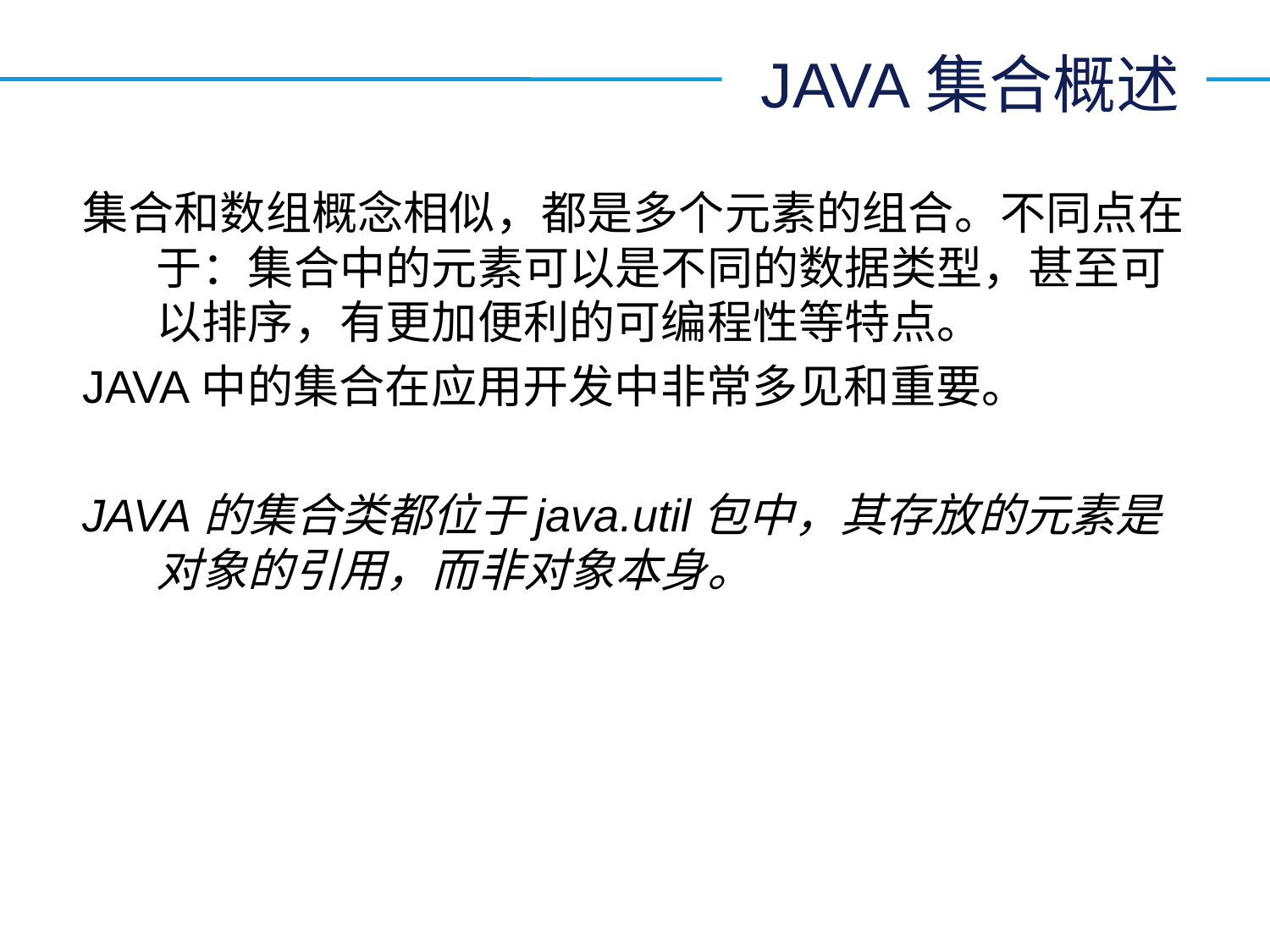

JAVA集合概述
集合和数组概念相似，都是多个元素的组合。不同点在于：集合中的元素可以是不同的数据类型，甚至可以排序，有更加便利的可编程性等特点。
JAVA中的集合在应用开发中非常多见和重要。

JAVA的集合类都位于java.util包中，其存放的元素是对象的引用，而非对象本身。